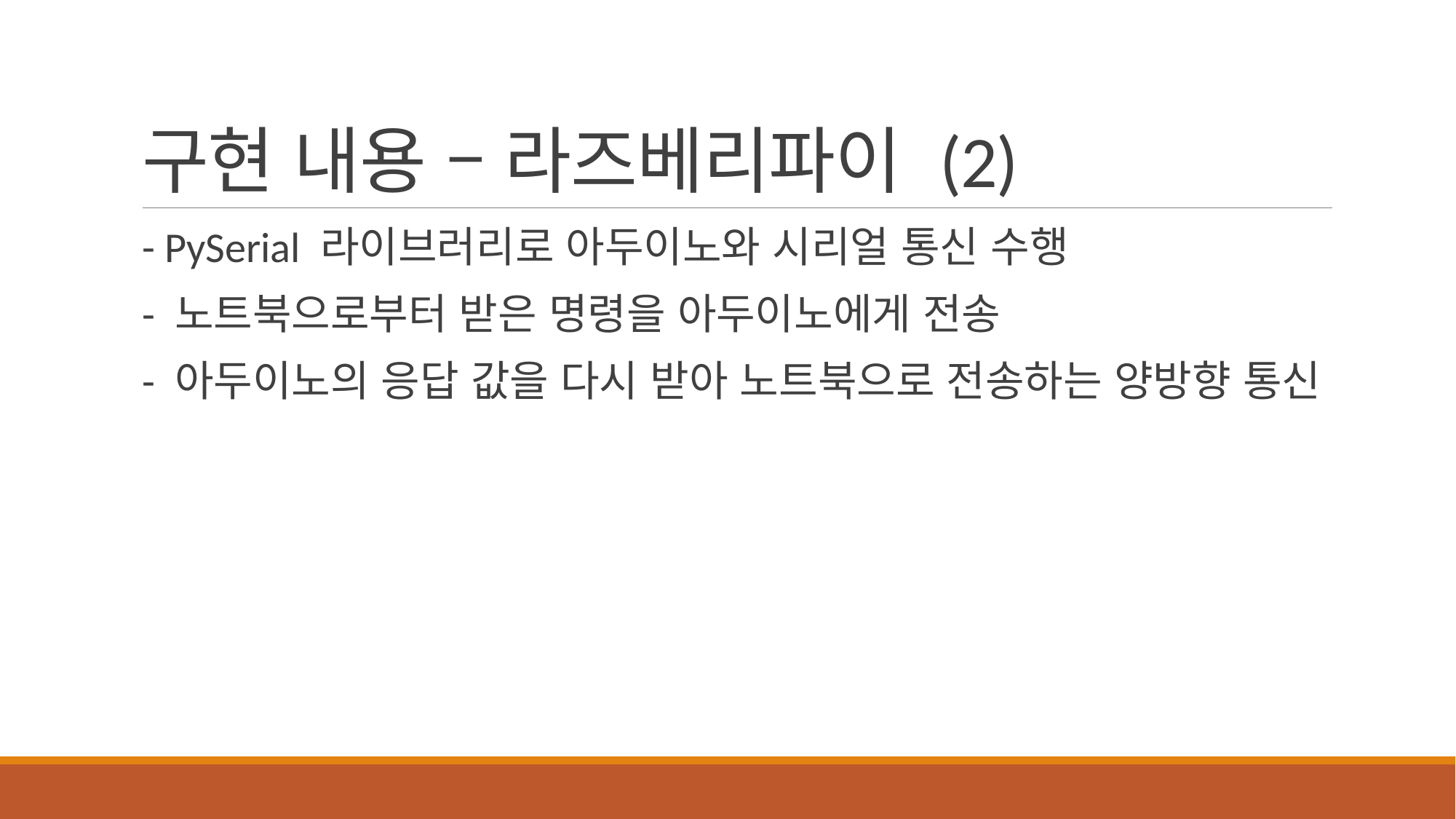

# 구현 내용 – 라즈베리파이 (2)
- PySerial 라이브러리로 아두이노와 시리얼 통신 수행
- 노트북으로부터 받은 명령을 아두이노에게 전송
- 아두이노의 응답 값을 다시 받아 노트북으로 전송하는 양방향 통신